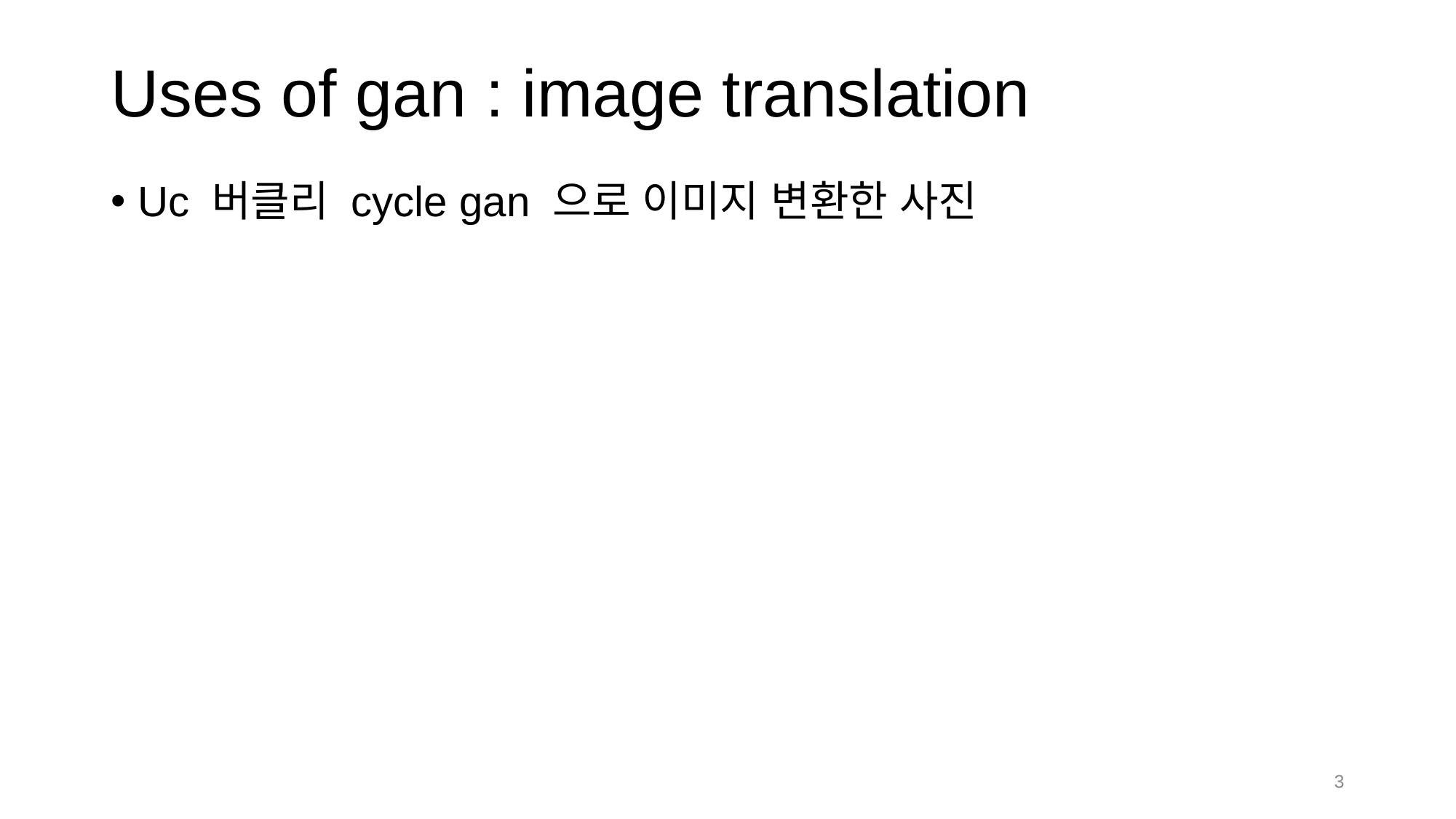

# Uses of gan : image translation
Uc 버클리 cycle gan 으로 이미지 변환한 사진
3